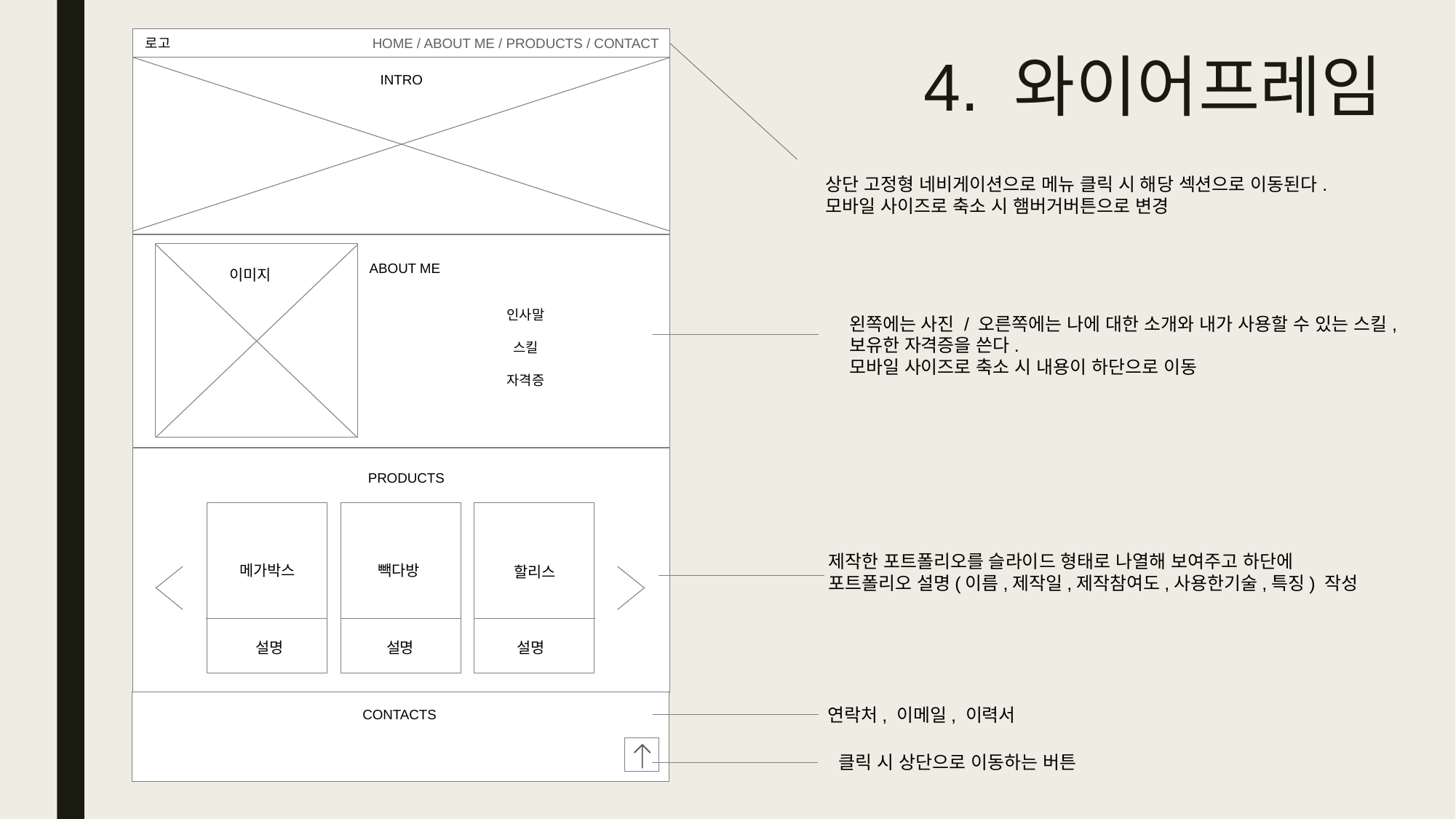

# 4. 와이어프레임
HOME / ABOUT ME / PRODUCTS / CONTACT
로고

INTRO
상단 고정형 네비게이션으로 메뉴 클릭 시 해당 섹션으로 이동된다.
모바일 사이즈로 축소 시 햄버거버튼으로 변경

ABOUT ME
이미지
인사말

스킬

자격증
왼쪽에는 사진 / 오른쪽에는 나에 대한 소개와 내가 사용할 수 있는 스킬,
보유한 자격증을 쓴다.
모바일 사이즈로 축소 시 내용이 하단으로 이동

PRODUCTS

제작한 포트폴리오를 슬라이드 형태로 나열해 보여주고 하단에
포트폴리오 설명(이름,제작일,제작참여도,사용한기술,특징) 작성
메가박스
빽다방
할리스
설명
설명
설명

연락처, 이메일, 이력서
CONTACTS

클릭 시 상단으로 이동하는 버튼